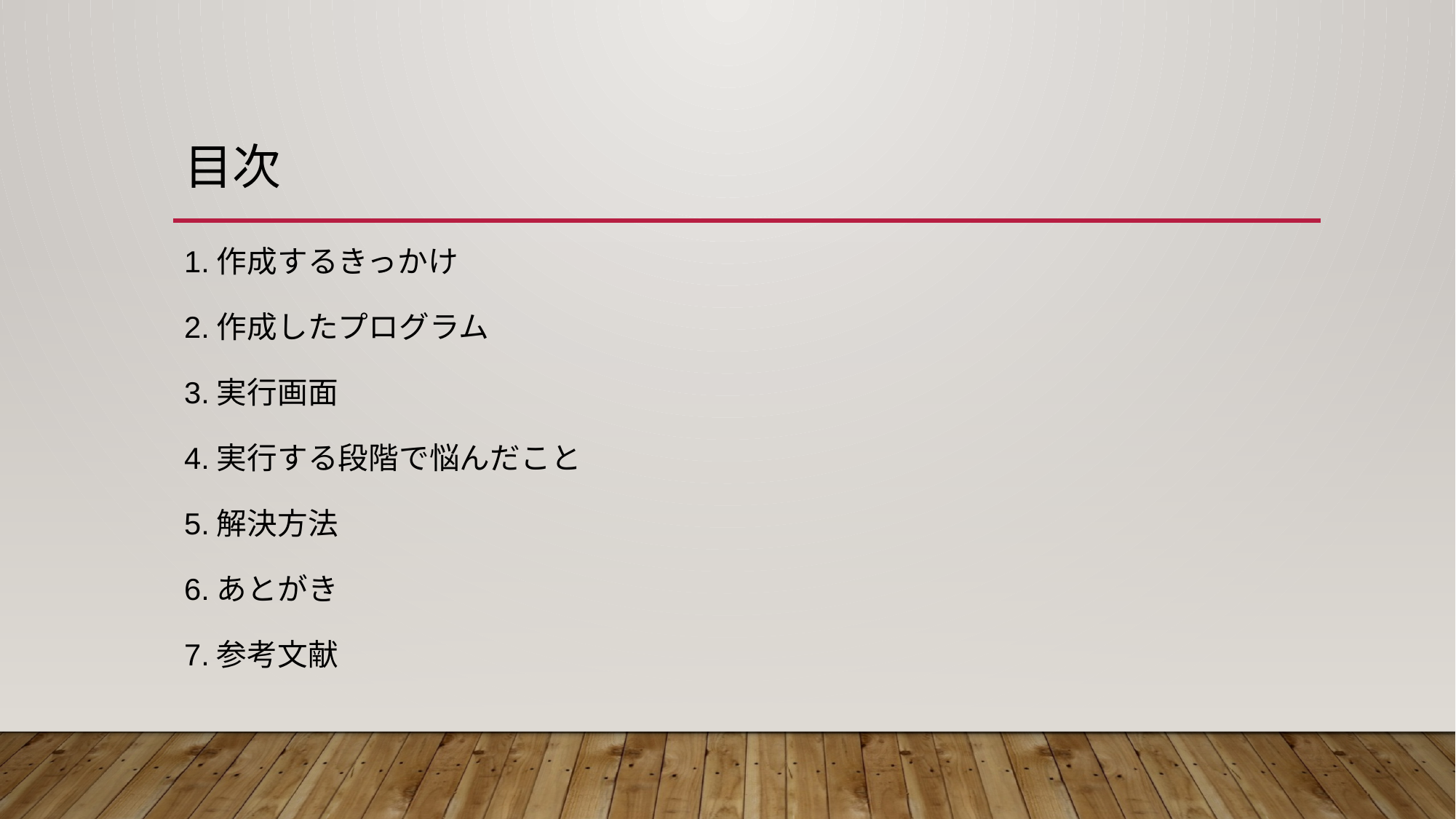

# 目次
1.作成するきっかけ

2.作成したプログラム

3.実行画面

4.実行する段階で悩んだこと

5.解決方法

6.あとがき

7.参考文献